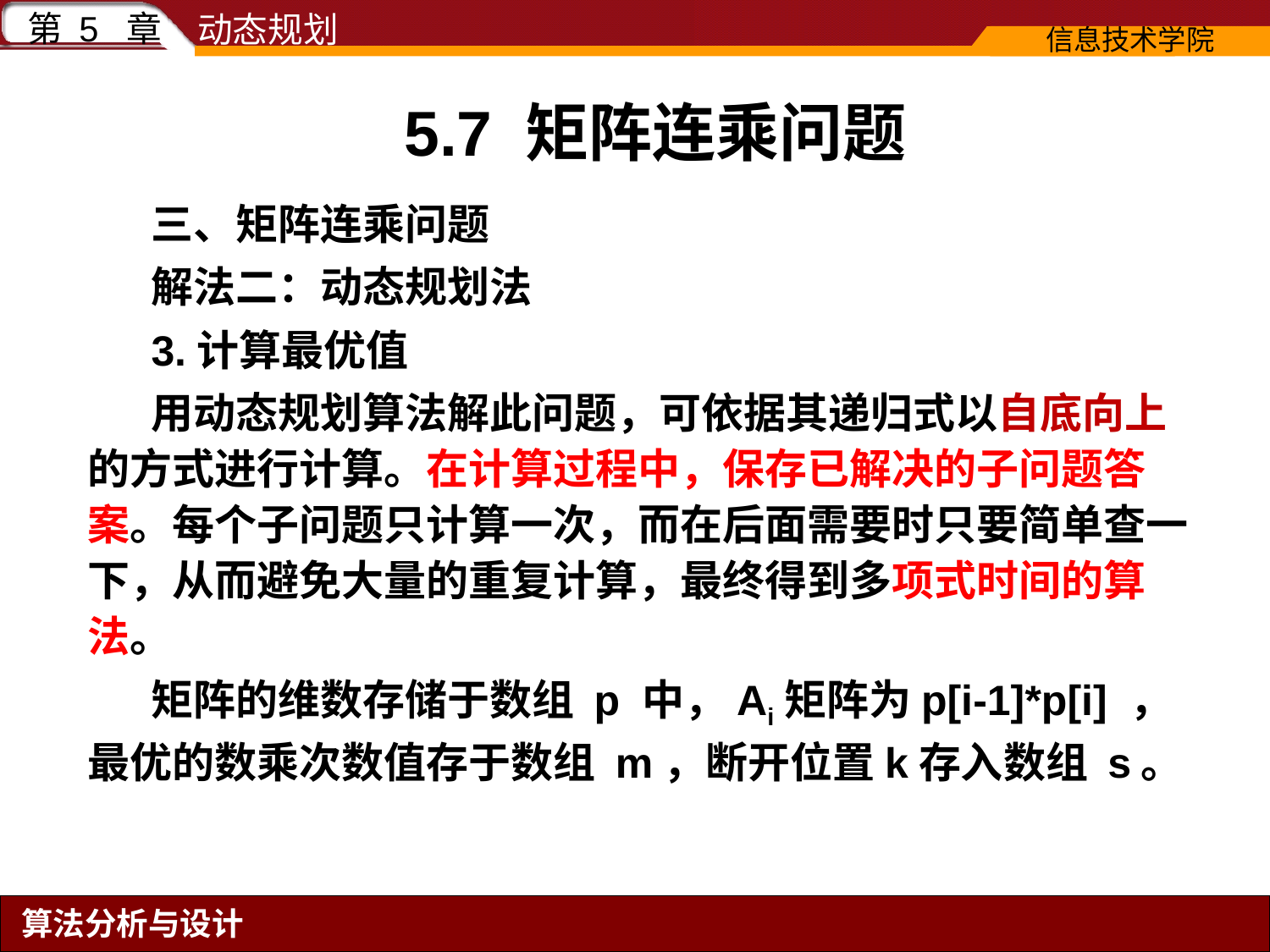

# 5.7 矩阵连乘问题
三、矩阵连乘问题
解法二：动态规划法
3.计算最优值
用动态规划算法解此问题，可依据其递归式以自底向上的方式进行计算。在计算过程中，保存已解决的子问题答案。每个子问题只计算一次，而在后面需要时只要简单查一下，从而避免大量的重复计算，最终得到多项式时间的算法。
矩阵的维数存储于数组 p 中，Ai矩阵为p[i-1]*p[i] ，最优的数乘次数值存于数组 m，断开位置k存入数组 s。